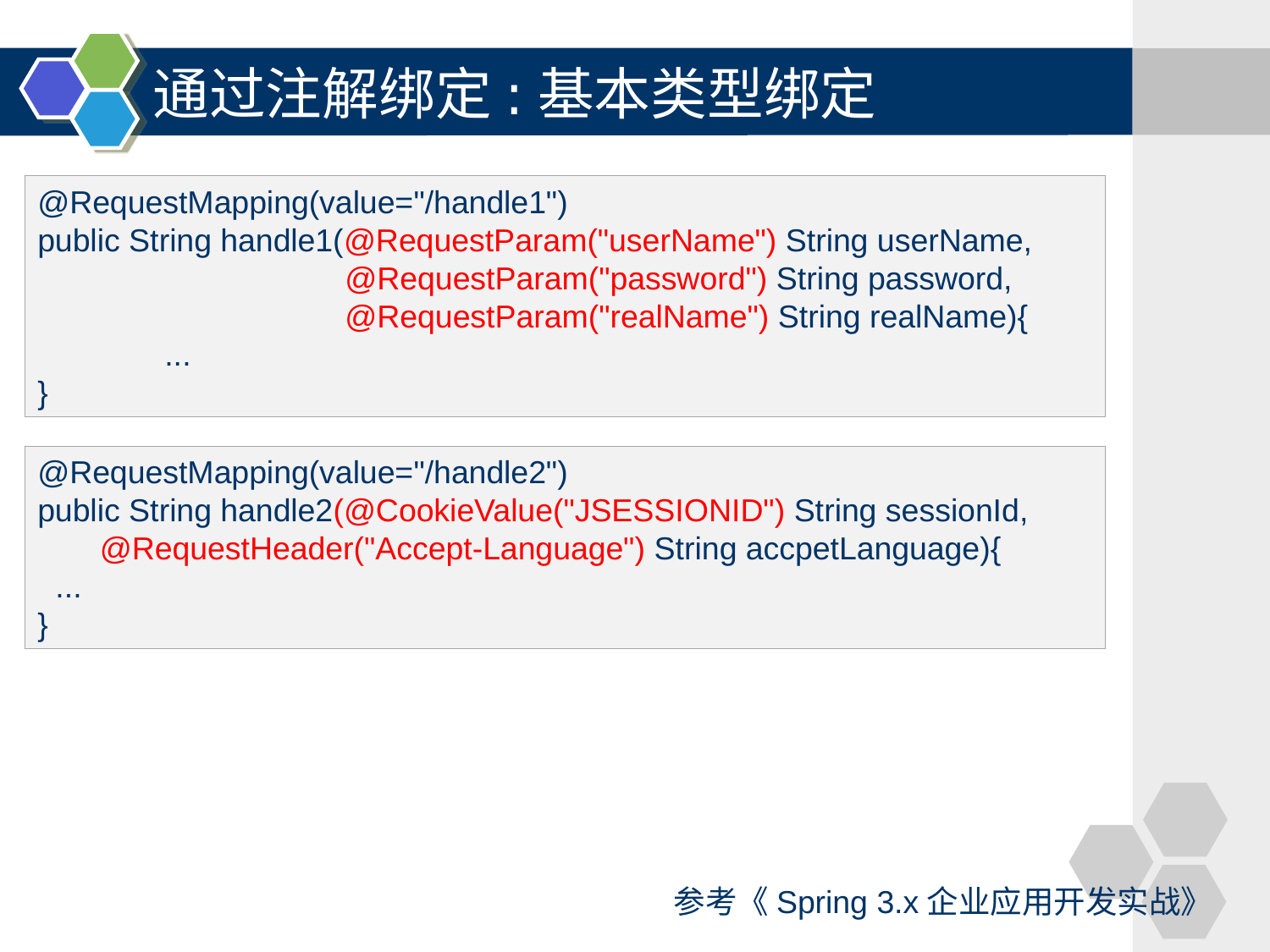

# 通过注解绑定:基本类型绑定
@RequestMapping(value="/handle1")
public String handle1(@RequestParam("userName") String userName,
		      @RequestParam("password") String password,
		      @RequestParam("realName") String realName){
	...
}
@RequestMapping(value="/handle2")
public String handle2(@CookieValue("JSESSIONID") String sessionId,
       @RequestHeader("Accept-Language") String accpetLanguage){
  ...
}
参考《Spring 3.x企业应用开发实战》